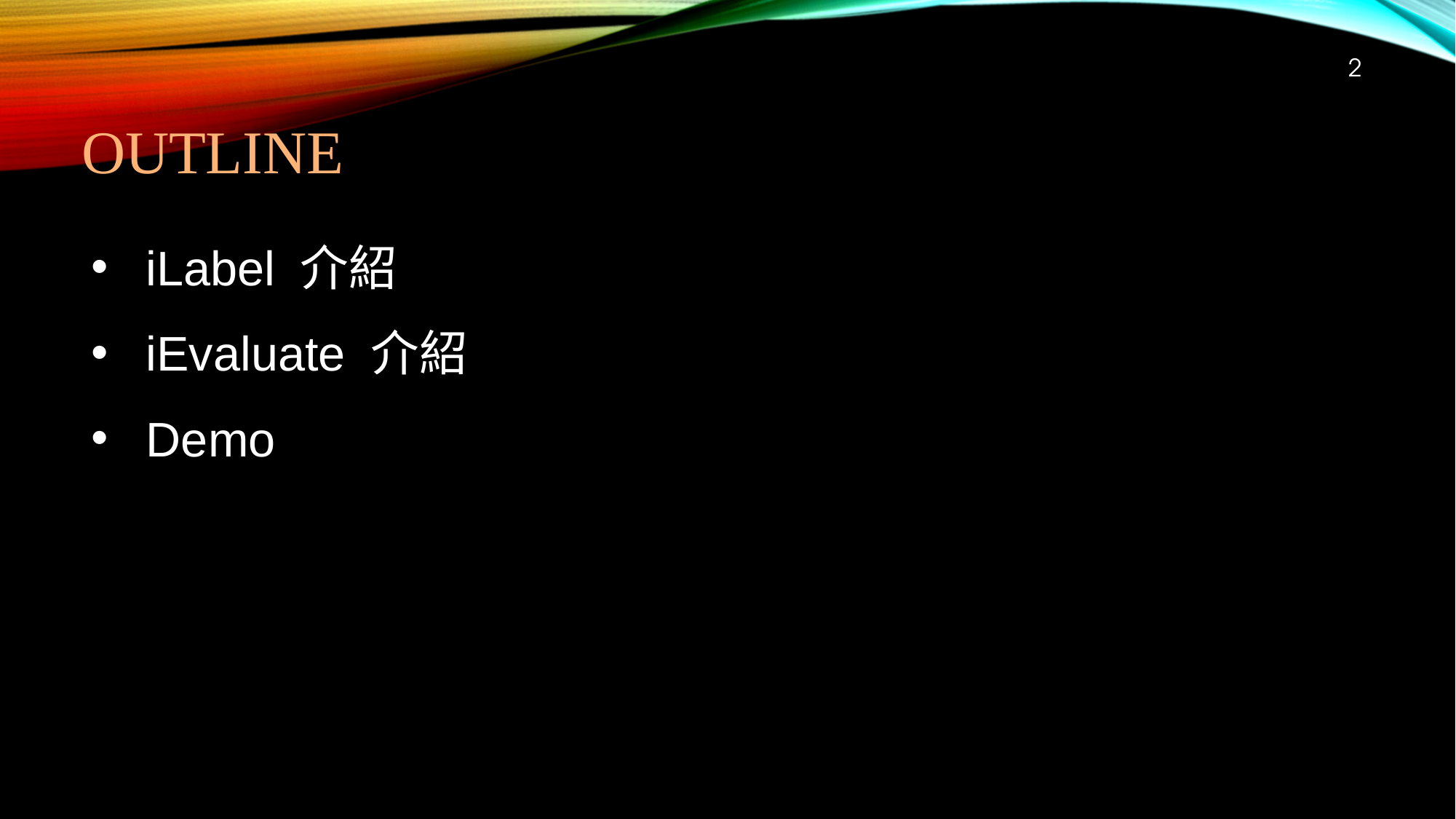

2
# Outline
iLabel 介紹
iEvaluate 介紹
Demo